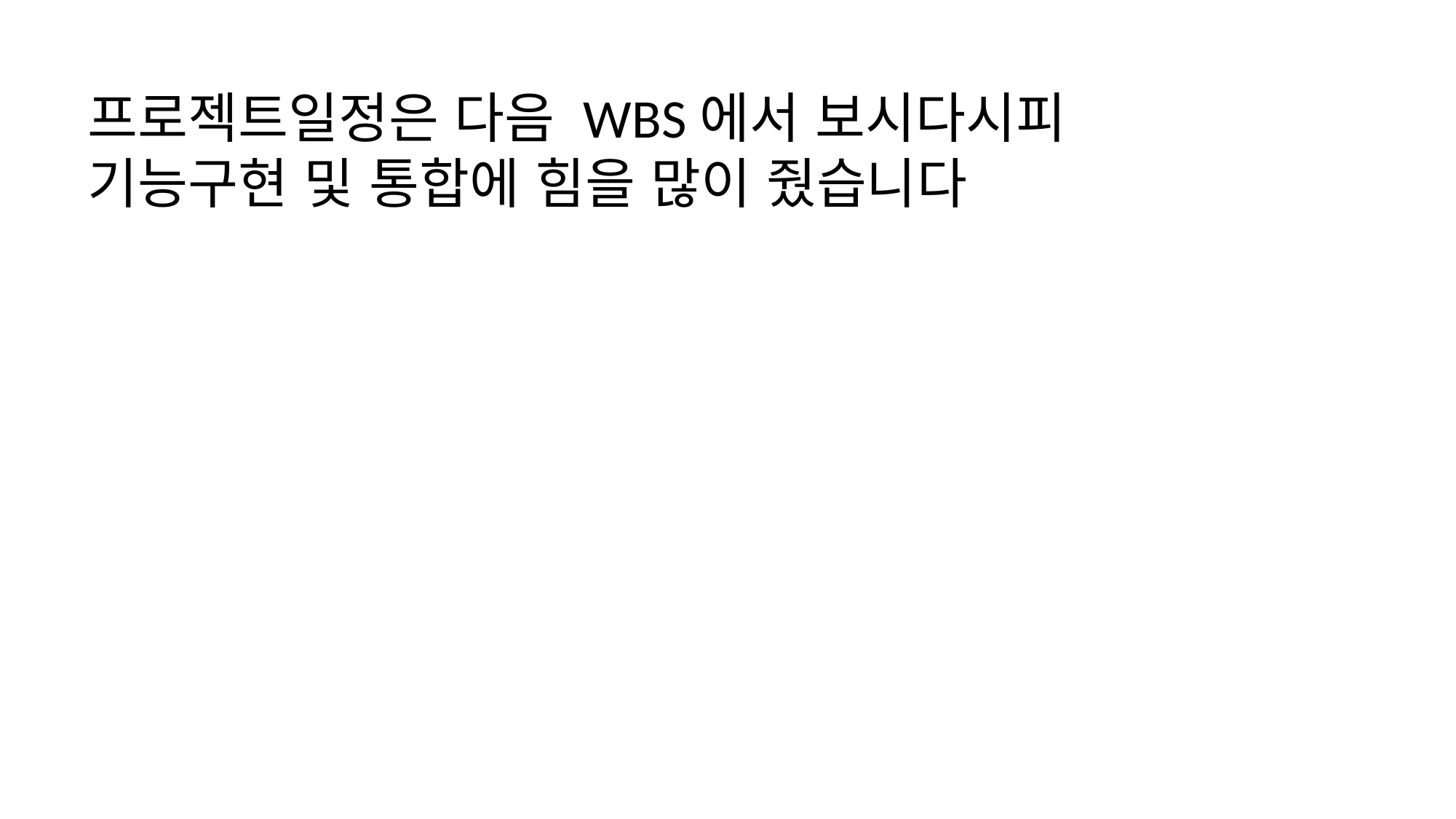

프로젝트일정은 다음 WBS에서 보시다시피
기능구현 및 통합에 힘을 많이 줬습니다